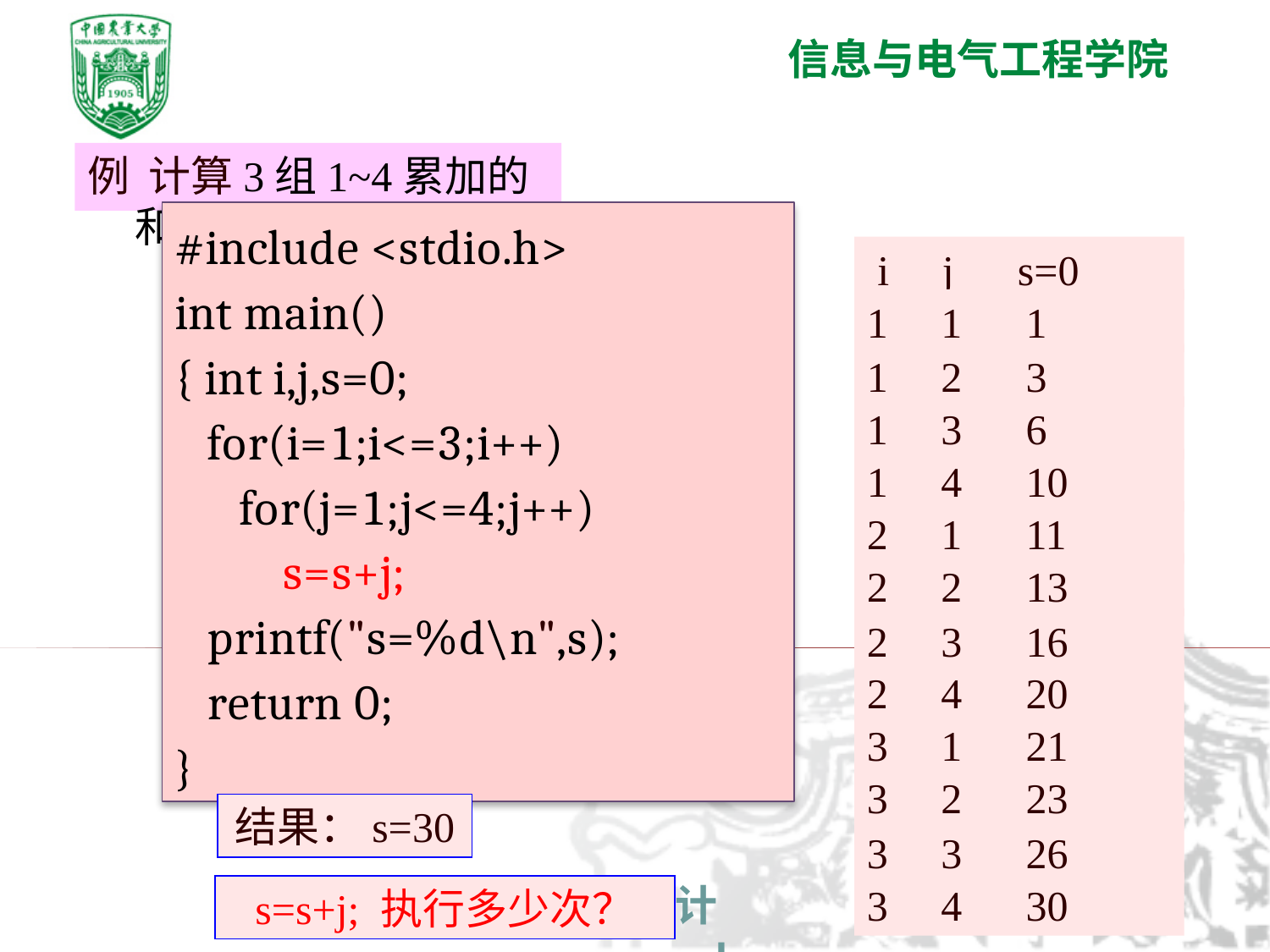

例  计算3组1~4累加的和
#include <stdio.h>
int main()
{ int i,j,s=0;
   for(i=1;i<=3;i++)
      for(j=1;j<=4;j++)
          s=s+j;
   printf("s=%d\n",s);
   return 0;
}
 i     j      s=0
1     1      1
1     2      3
1     3      6
1     4      10
2     1      11
2     2      13
2     3      16
2     4      20
3     1      21
3     2      23
3     3      26
3     4      30
结果：s=30
s=s+j; 执行多少次？